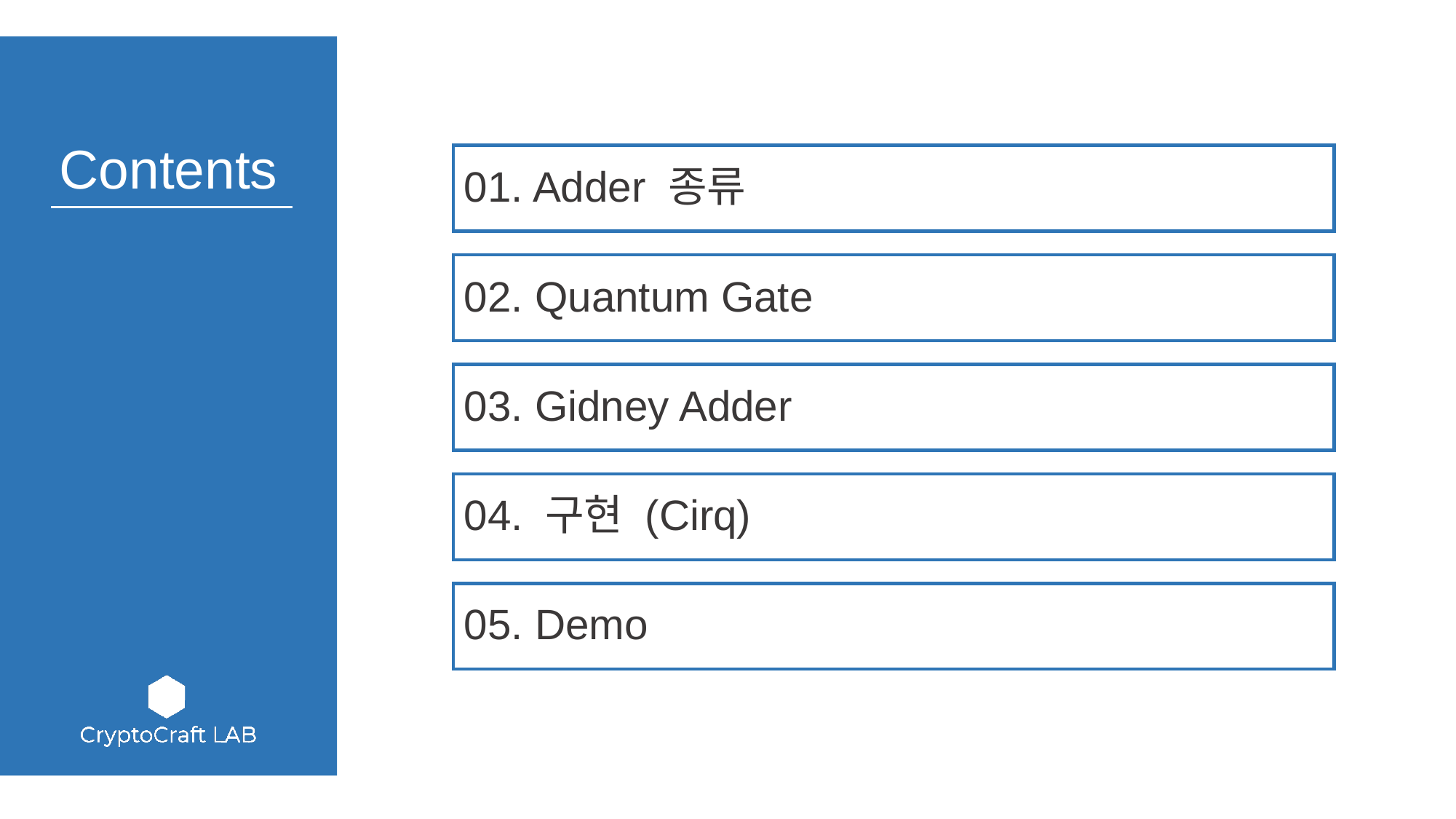

01. Adder 종류
02. Quantum Gate
03. Gidney Adder
04. 구현 (Cirq)
05. Demo